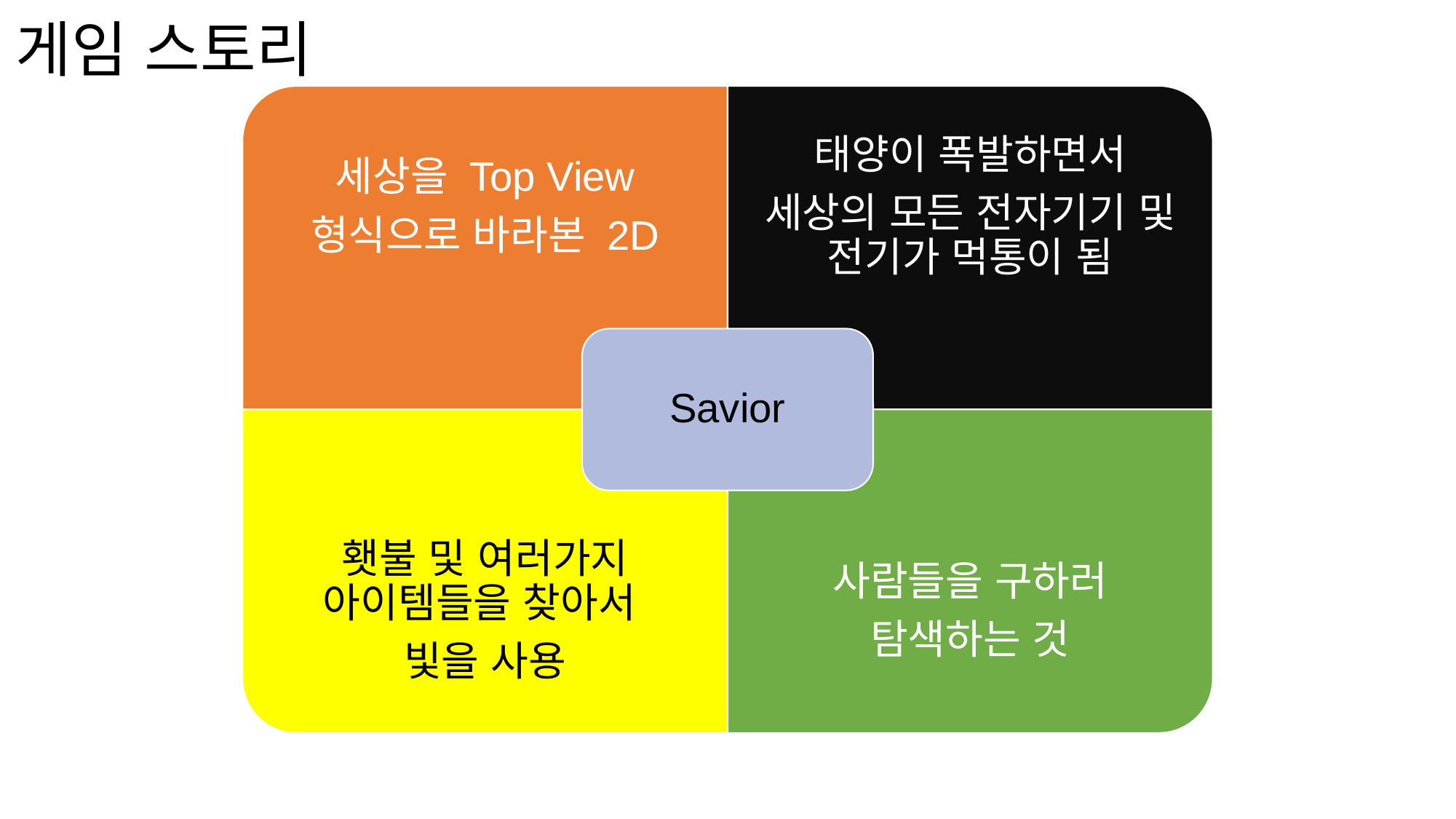

# 게임 스토리

세상을 Top View
형식으로 바라본 2D

태양이 폭발하면서
세상의 모든 전자기기 및 전기가 먹통이 됨

Savior

횃불 및 여러가지 아이템들을 찾아서
빛을 사용

사람들을 구하러
탐색하는 것